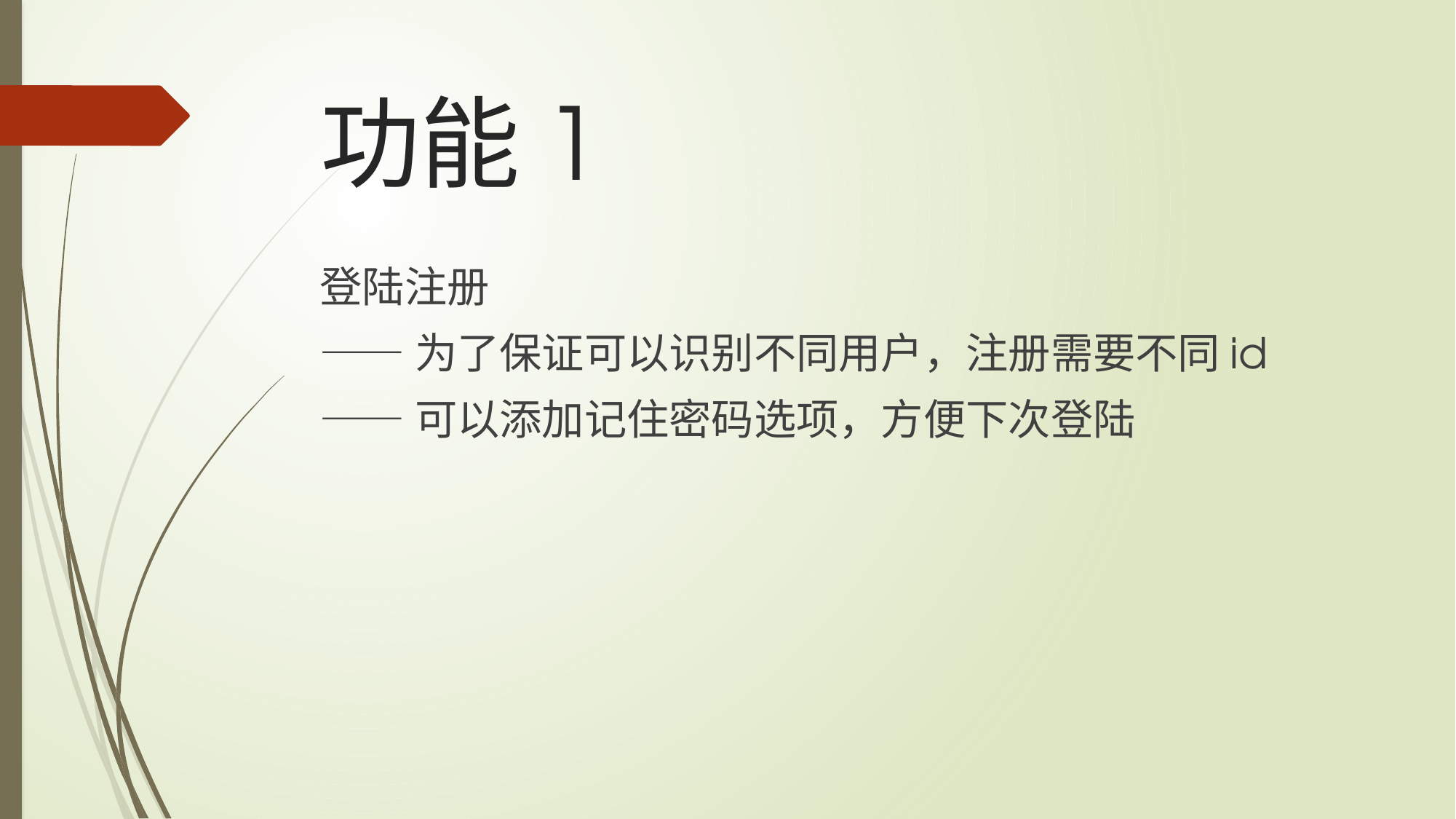

# 功能1
登陆注册
——为了保证可以识别不同用户，注册需要不同id
——可以添加记住密码选项，方便下次登陆